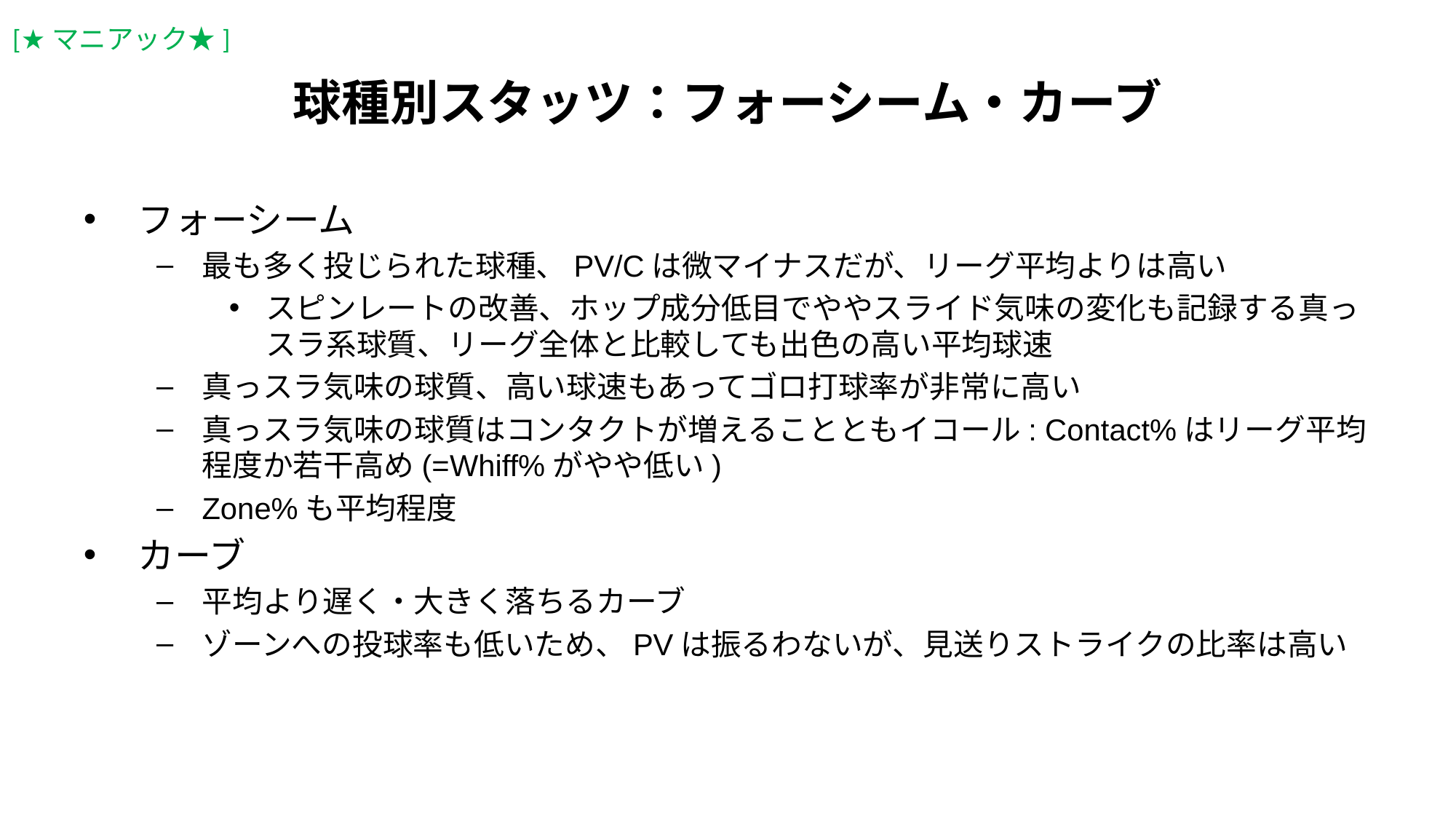

[★マニアック★]
球種別スタッツ：フォーシーム・カーブ
フォーシーム
最も多く投じられた球種、PV/Cは微マイナスだが、リーグ平均よりは高い
スピンレートの改善、ホップ成分低目でややスライド気味の変化も記録する真っスラ系球質、リーグ全体と比較しても出色の高い平均球速
真っスラ気味の球質、高い球速もあってゴロ打球率が非常に高い
真っスラ気味の球質はコンタクトが増えることともイコール: Contact%はリーグ平均程度か若干高め(=Whiff%がやや低い)
Zone%も平均程度
カーブ
平均より遅く・大きく落ちるカーブ
ゾーンへの投球率も低いため、PVは振るわないが、見送りストライクの比率は高い